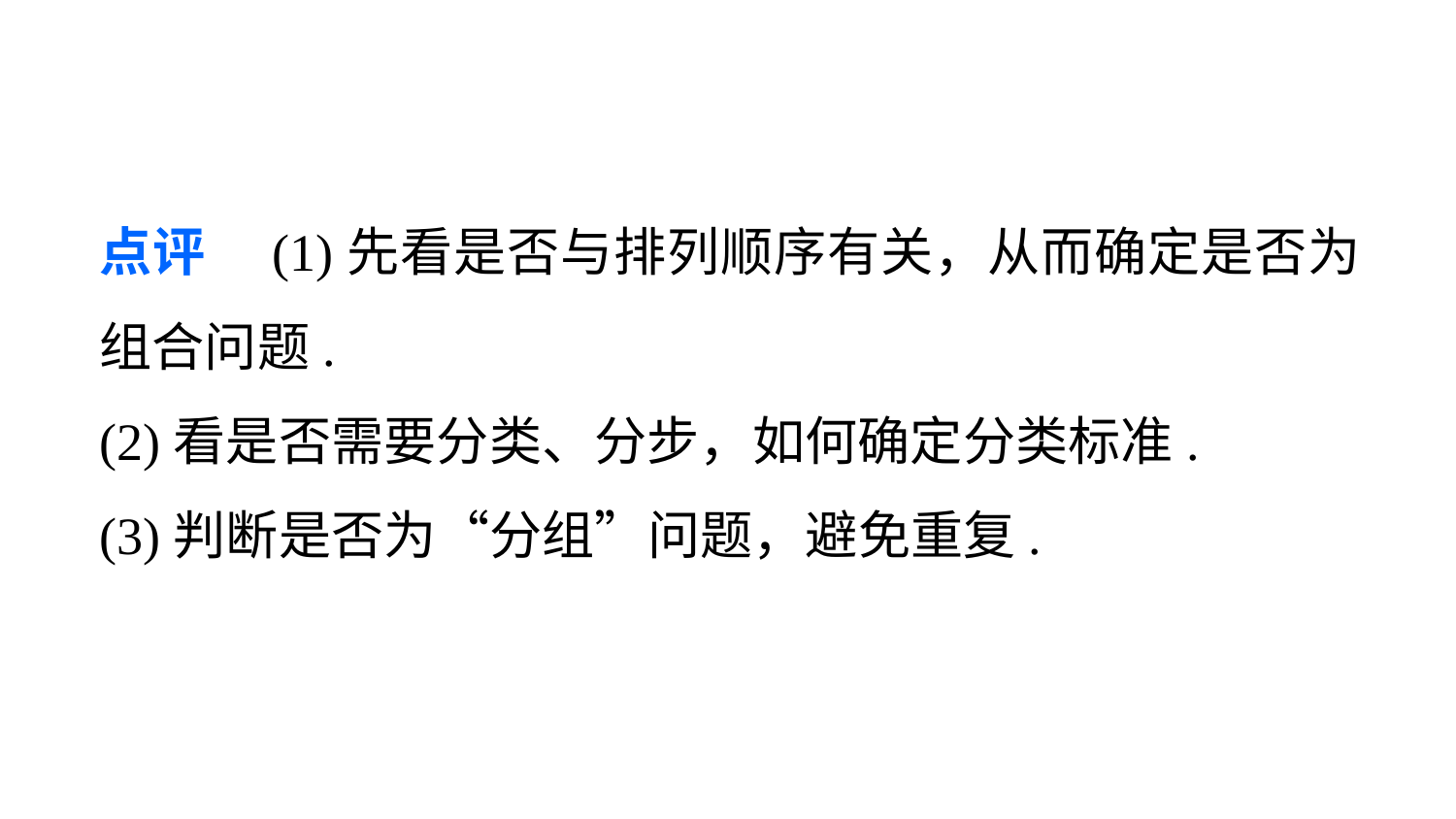

点评　(1)先看是否与排列顺序有关，从而确定是否为组合问题.
(2)看是否需要分类、分步，如何确定分类标准.
(3)判断是否为“分组”问题，避免重复.